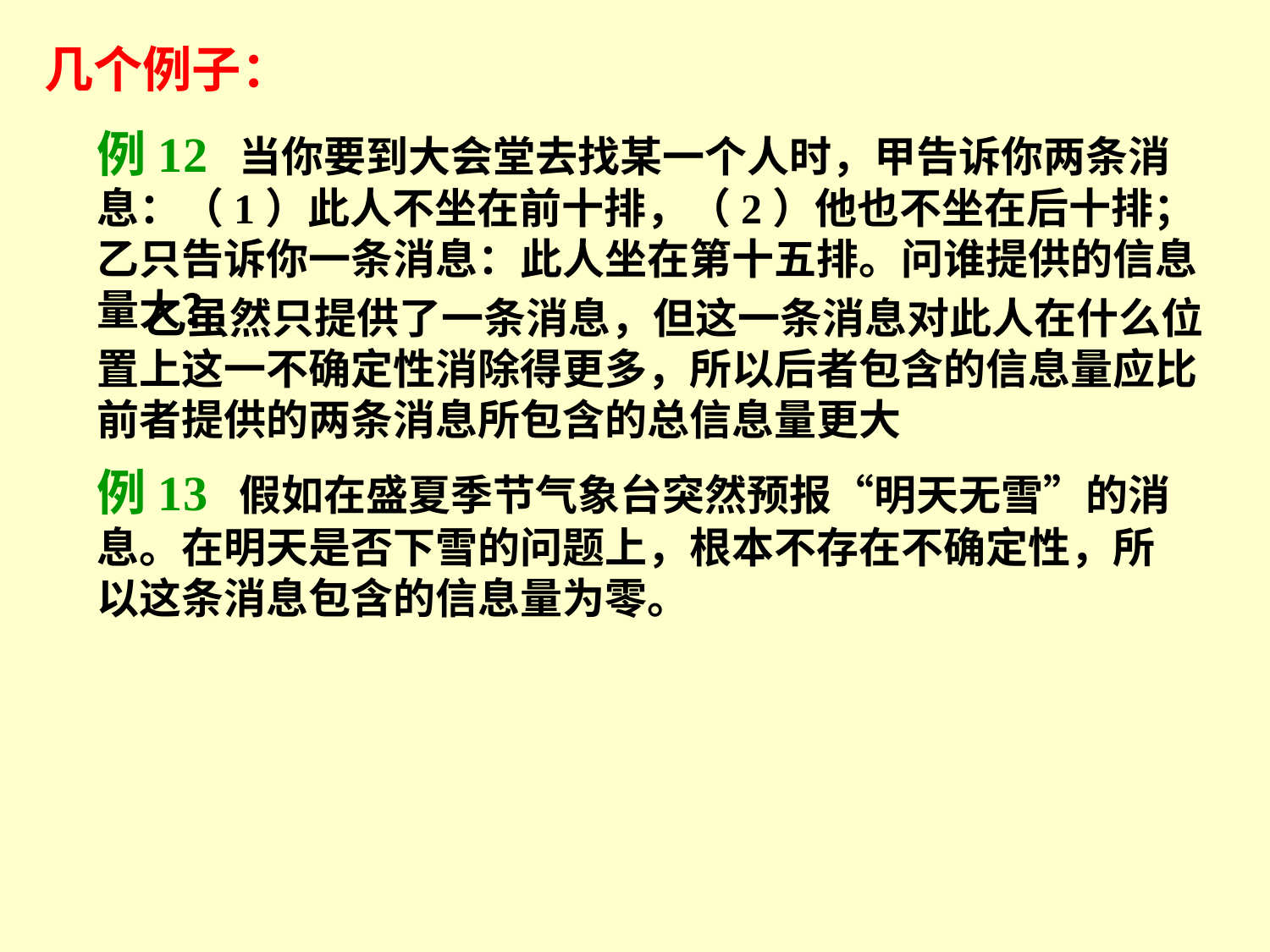

几个例子：
例12  当你要到大会堂去找某一个人时，甲告诉你两条消息：（1）此人不坐在前十排，（2）他也不坐在后十排；乙只告诉你一条消息：此人坐在第十五排。问谁提供的信息量大？
    乙虽然只提供了一条消息，但这一条消息对此人在什么位置上这一不确定性消除得更多，所以后者包含的信息量应比前者提供的两条消息所包含的总信息量更大
例13  假如在盛夏季节气象台突然预报“明天无雪”的消息。在明天是否下雪的问题上，根本不存在不确定性，所以这条消息包含的信息量为零。